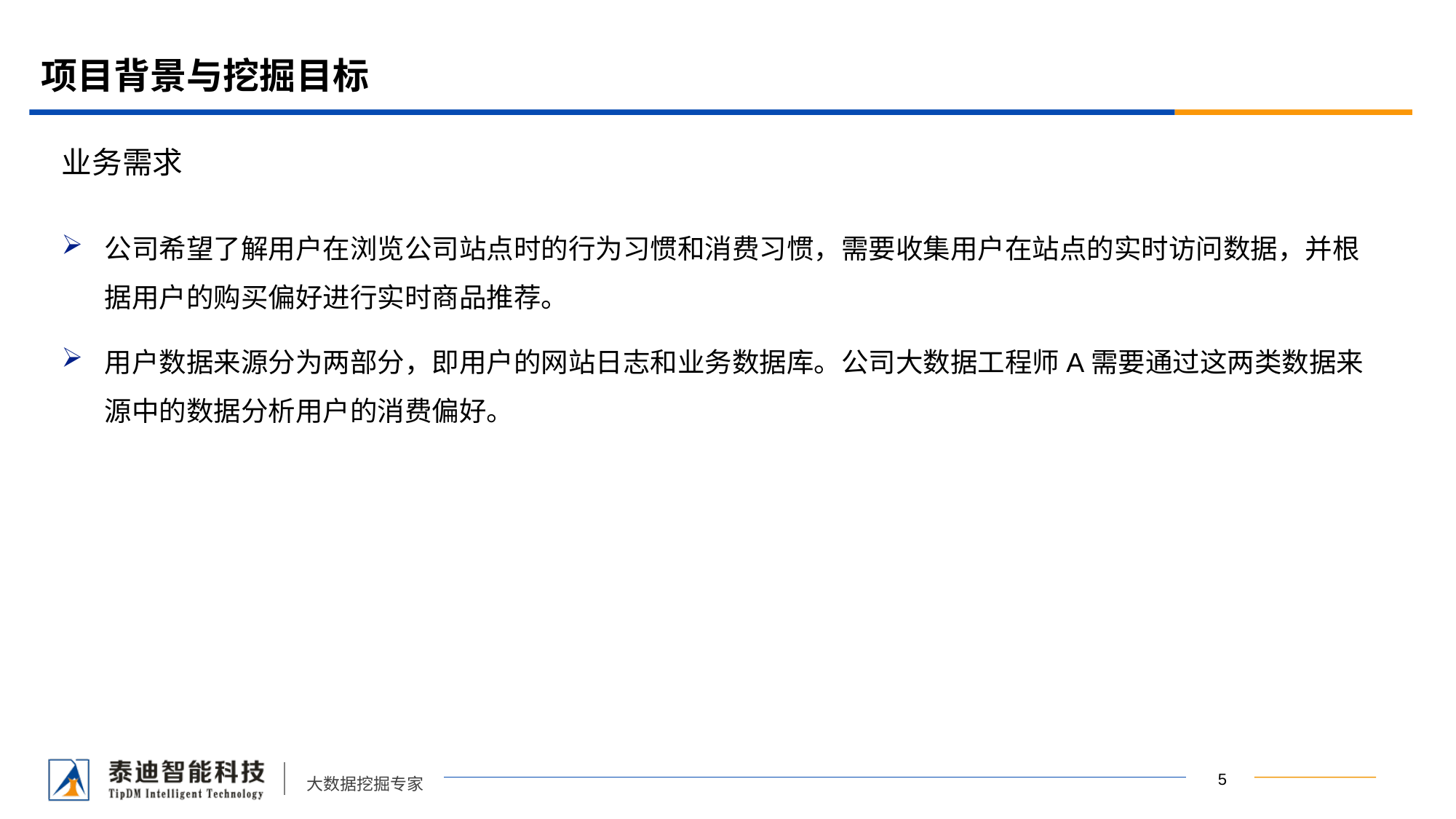

# 项目背景与挖掘目标
业务需求
公司希望了解用户在浏览公司站点时的行为习惯和消费习惯，需要收集用户在站点的实时访问数据，并根据用户的购买偏好进行实时商品推荐。
用户数据来源分为两部分，即用户的网站日志和业务数据库。公司大数据工程师A需要通过这两类数据来源中的数据分析用户的消费偏好。